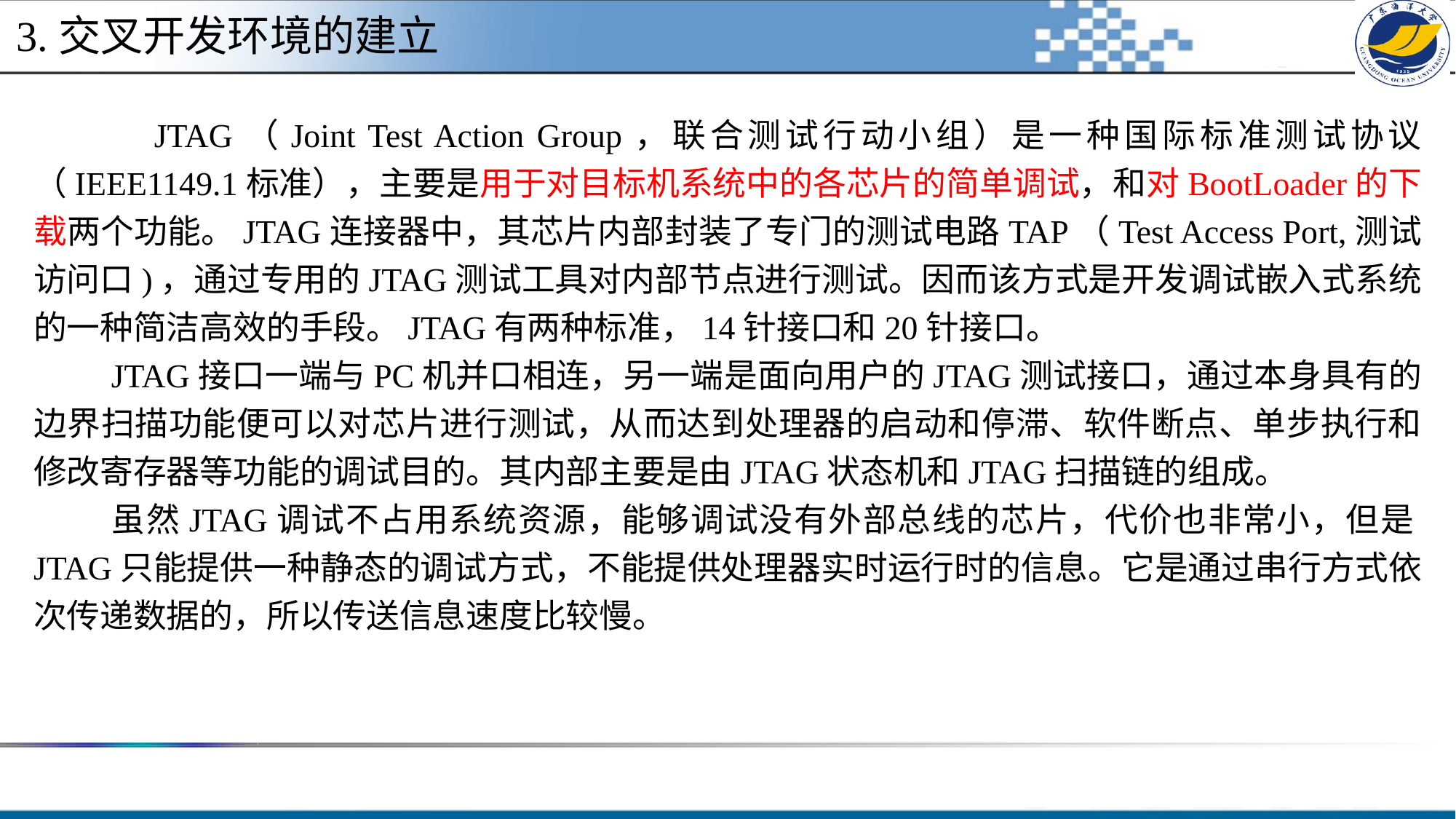

3.交叉开发环境的建立
          JTAG（Joint Test Action Group，联合测试行动小组）是一种国际标准测试协议（IEEE1149.1标准），主要是用于对目标机系统中的各芯片的简单调试，和对BootLoader的下载两个功能。JTAG连接器中，其芯片内部封装了专门的测试电路TAP（Test Access Port,测试访问口)，通过专用的JTAG测试工具对内部节点进行测试。因而该方式是开发调试嵌入式系统的一种简洁高效的手段。JTAG有两种标准，14针接口和20针接口。
         JTAG接口一端与PC机并口相连，另一端是面向用户的JTAG测试接口，通过本身具有的边界扫描功能便可以对芯片进行测试，从而达到处理器的启动和停滞、软件断点、单步执行和修改寄存器等功能的调试目的。其内部主要是由JTAG状态机和JTAG扫描链的组成。
        虽然JTAG调试不占用系统资源，能够调试没有外部总线的芯片，代价也非常小，但是JTAG只能提供一种静态的调试方式，不能提供处理器实时运行时的信息。它是通过串行方式依次传递数据的，所以传送信息速度比较慢。